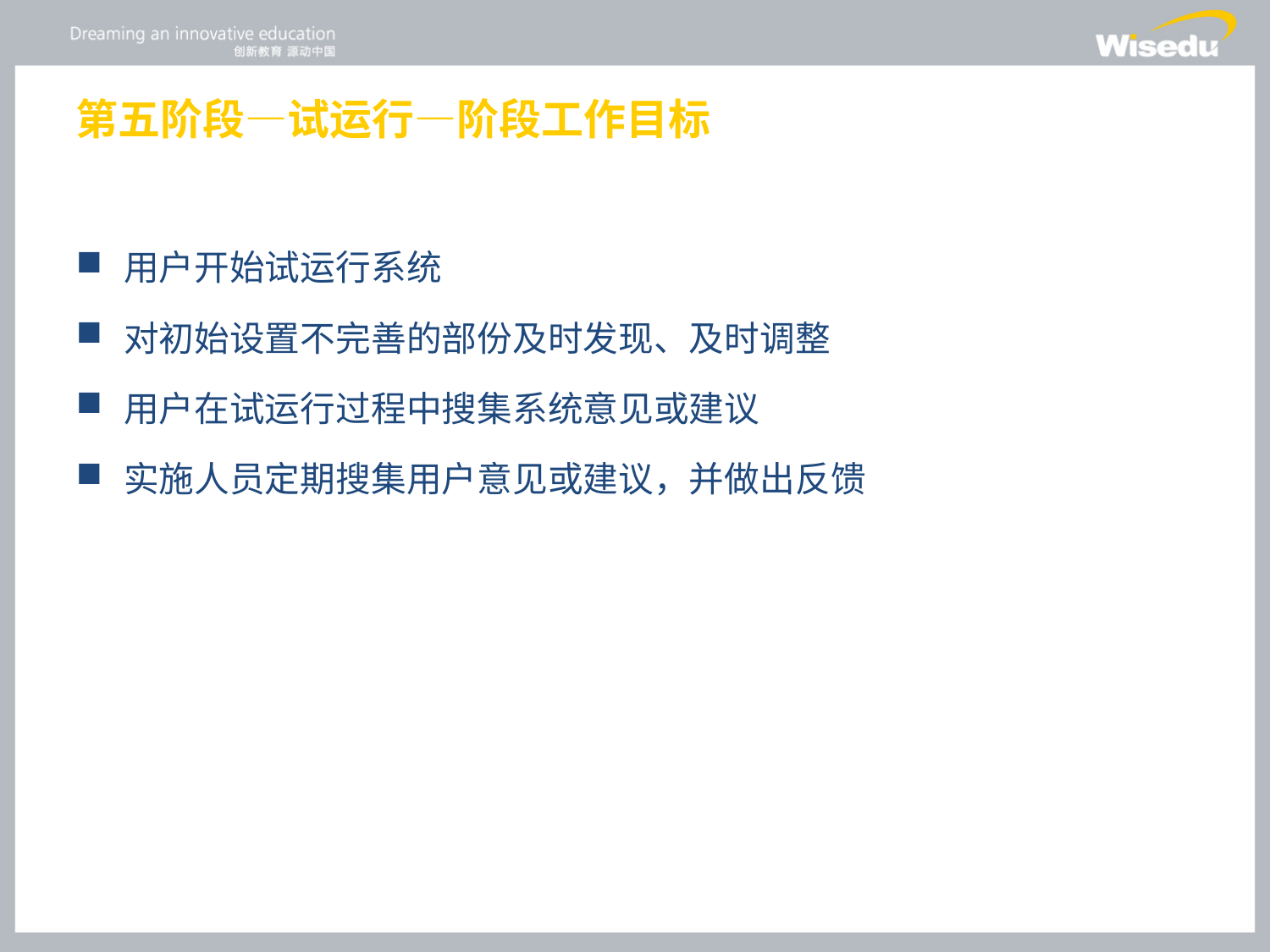

# 第五阶段—试运行—阶段工作目标
用户开始试运行系统
对初始设置不完善的部份及时发现、及时调整
用户在试运行过程中搜集系统意见或建议
实施人员定期搜集用户意见或建议，并做出反馈